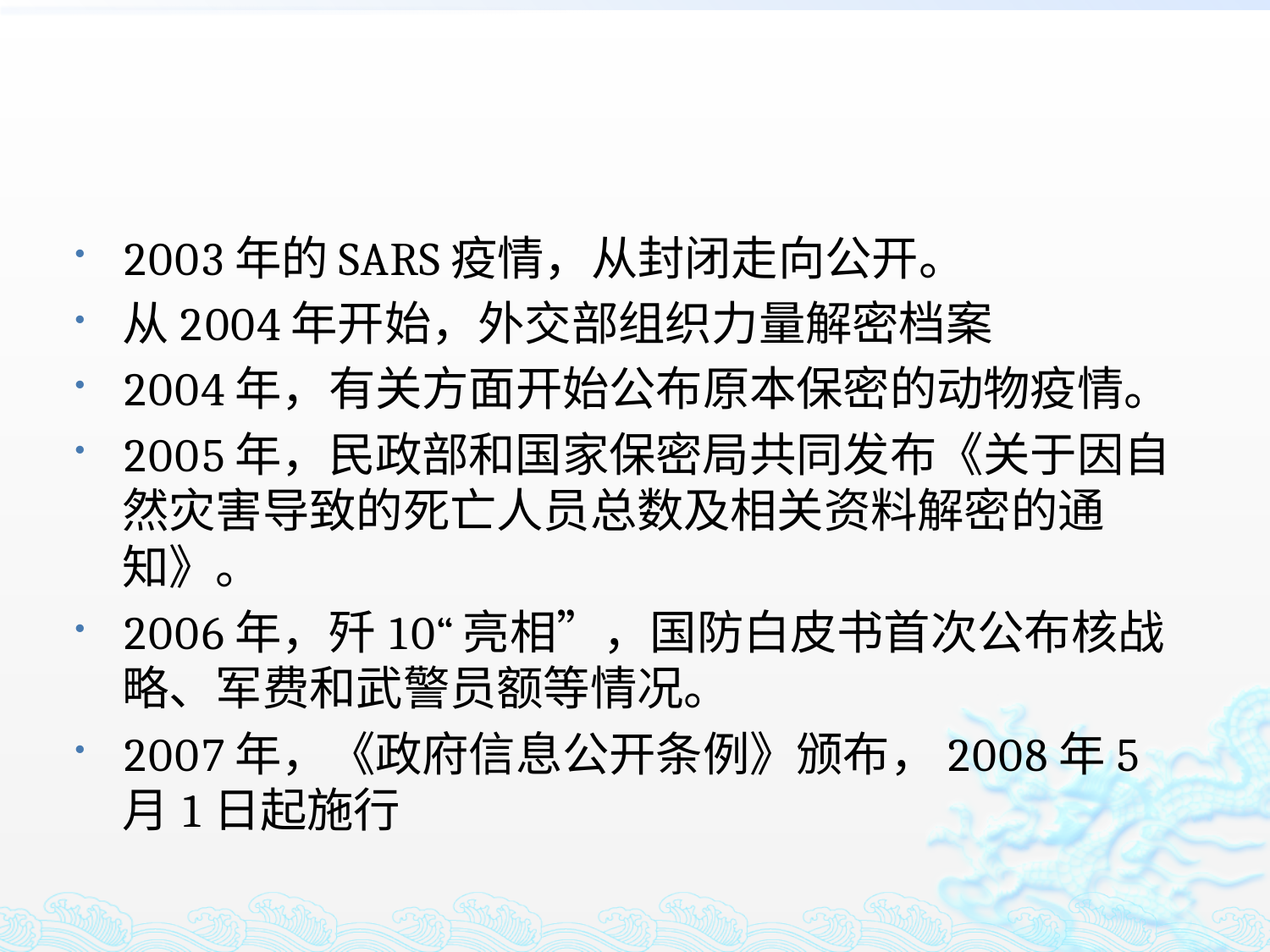

#
2003年的SARS疫情，从封闭走向公开。
从2004年开始，外交部组织力量解密档案
2004年，有关方面开始公布原本保密的动物疫情。
2005年，民政部和国家保密局共同发布《关于因自然灾害导致的死亡人员总数及相关资料解密的通知》。
2006年，歼10“亮相”，国防白皮书首次公布核战略、军费和武警员额等情况。
2007年，《政府信息公开条例》颁布，2008年5月1日起施行